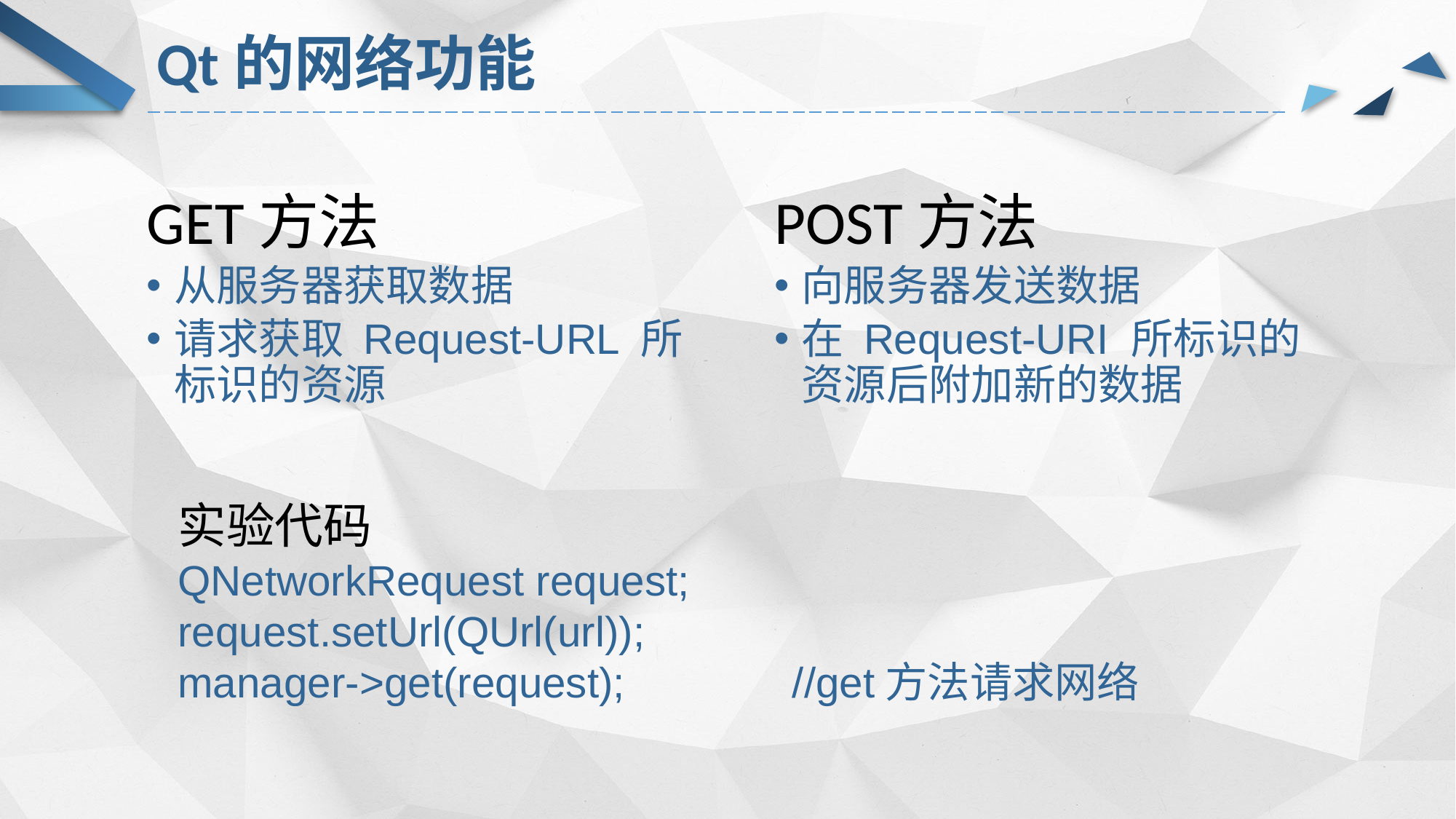

# Qt的网络功能
    GET方法
从服务器获取数据
请求获取 Request-URL 所标识的资源
    POST方法
向服务器发送数据
在 Request-URI 所标识的资源后附加新的数据
实验代码
QNetworkRequest request;
request.setUrl(QUrl(url));
manager->get(request);	         //get方法请求网络